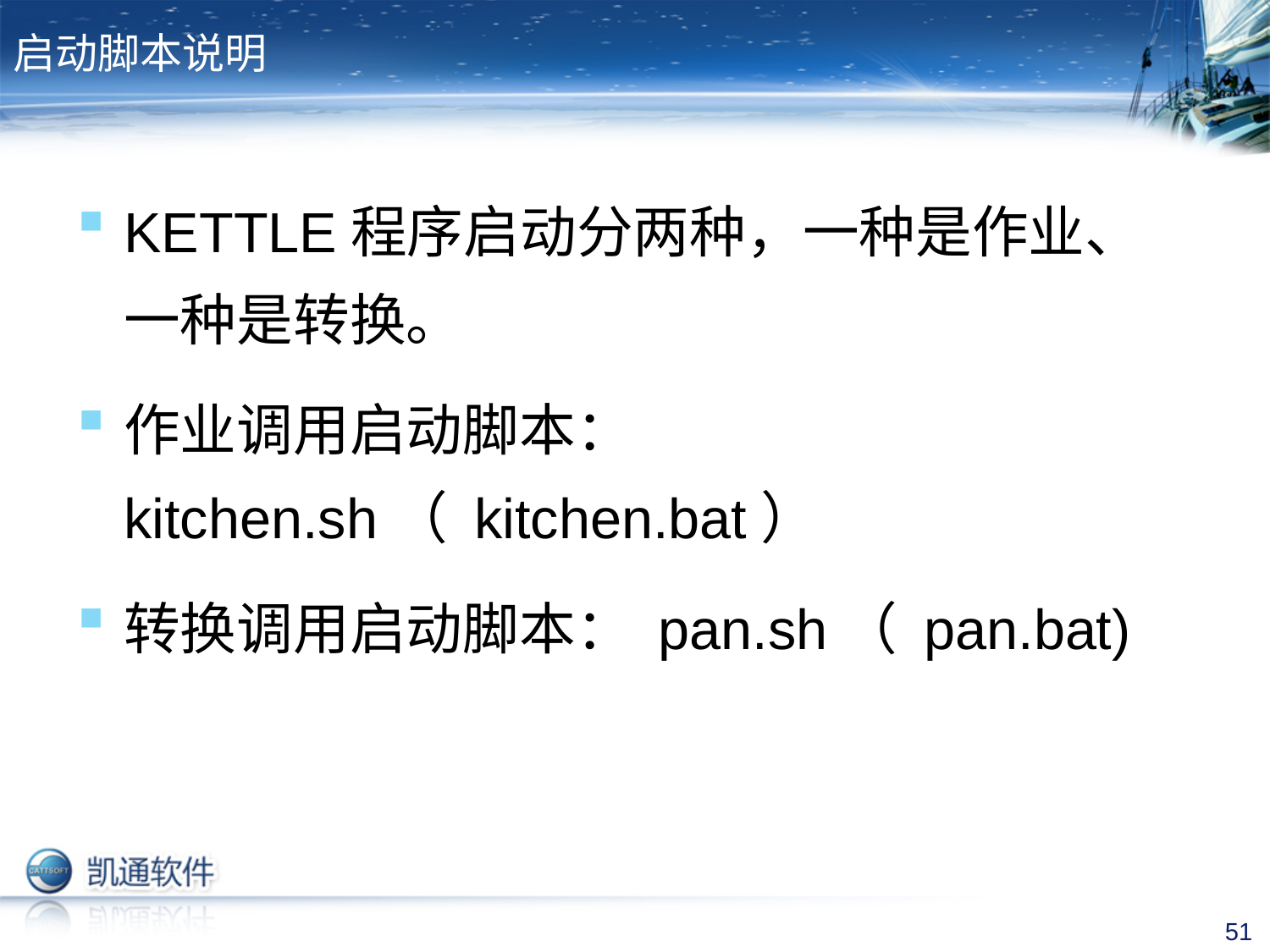

# 启动脚本说明
KETTLE程序启动分两种，一种是作业、一种是转换。
作业调用启动脚本： kitchen.sh（ kitchen.bat）
转换调用启动脚本： pan.sh（ pan.bat)
51